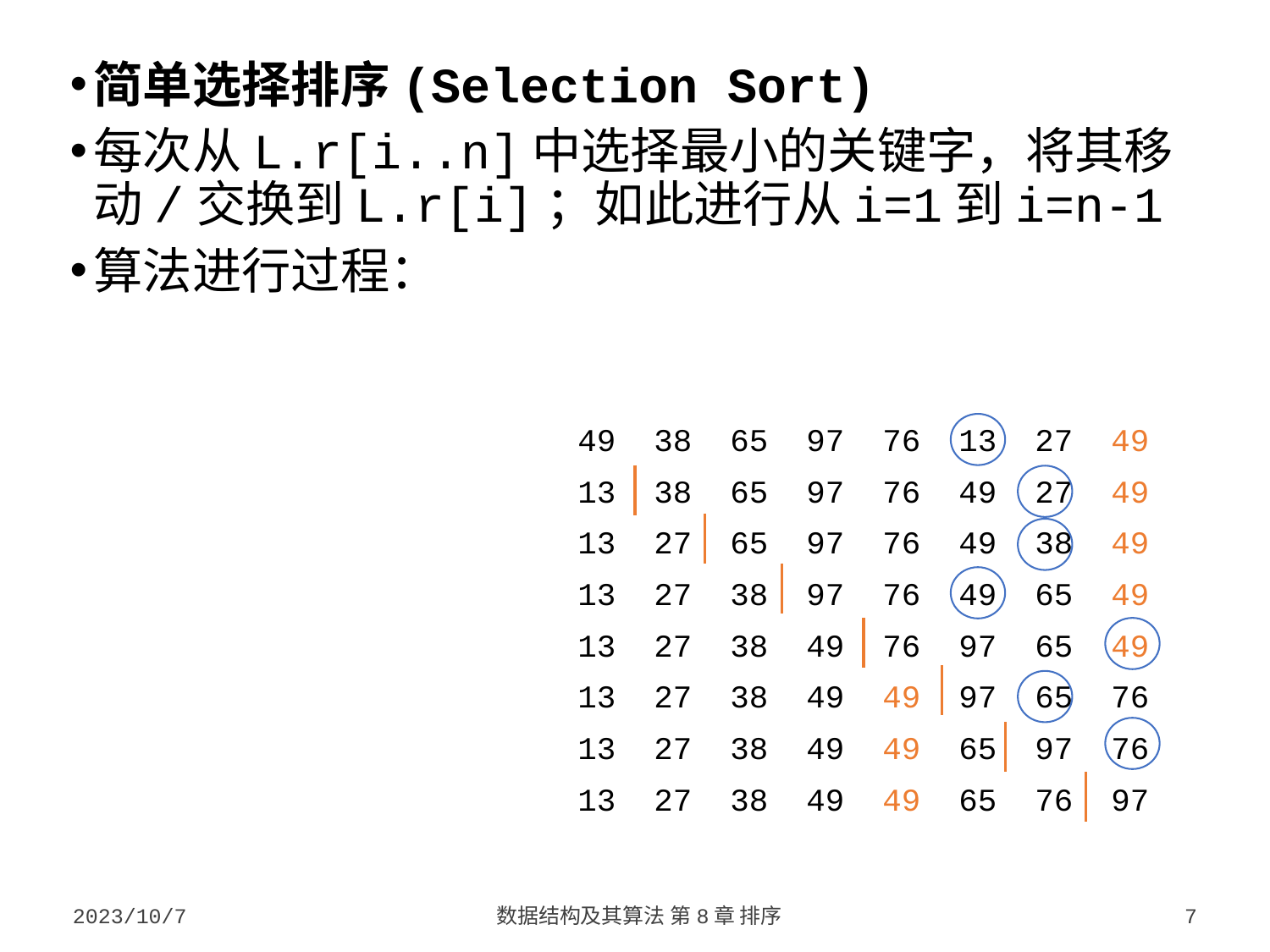

简单选择排序(Selection Sort)
每次从L.r[i..n]中选择最小的关键字，将其移动/交换到L.r[i]；如此进行从i=1到i=n-1
算法进行过程：
49  38  65  97  76  13  27  49

13  38  65  97  76  49  27  49

13  27  65  97  76  49  38  49

13  27  38  97  76  49  65  49

13  27  38  49  76  97  65  49
13  27  38  49  49  97  65  76

13  27  38  49  49  65  97  76
13  27  38  49  49  65  76  97
2023/10/7
数据结构及其算法 第8章 排序
7